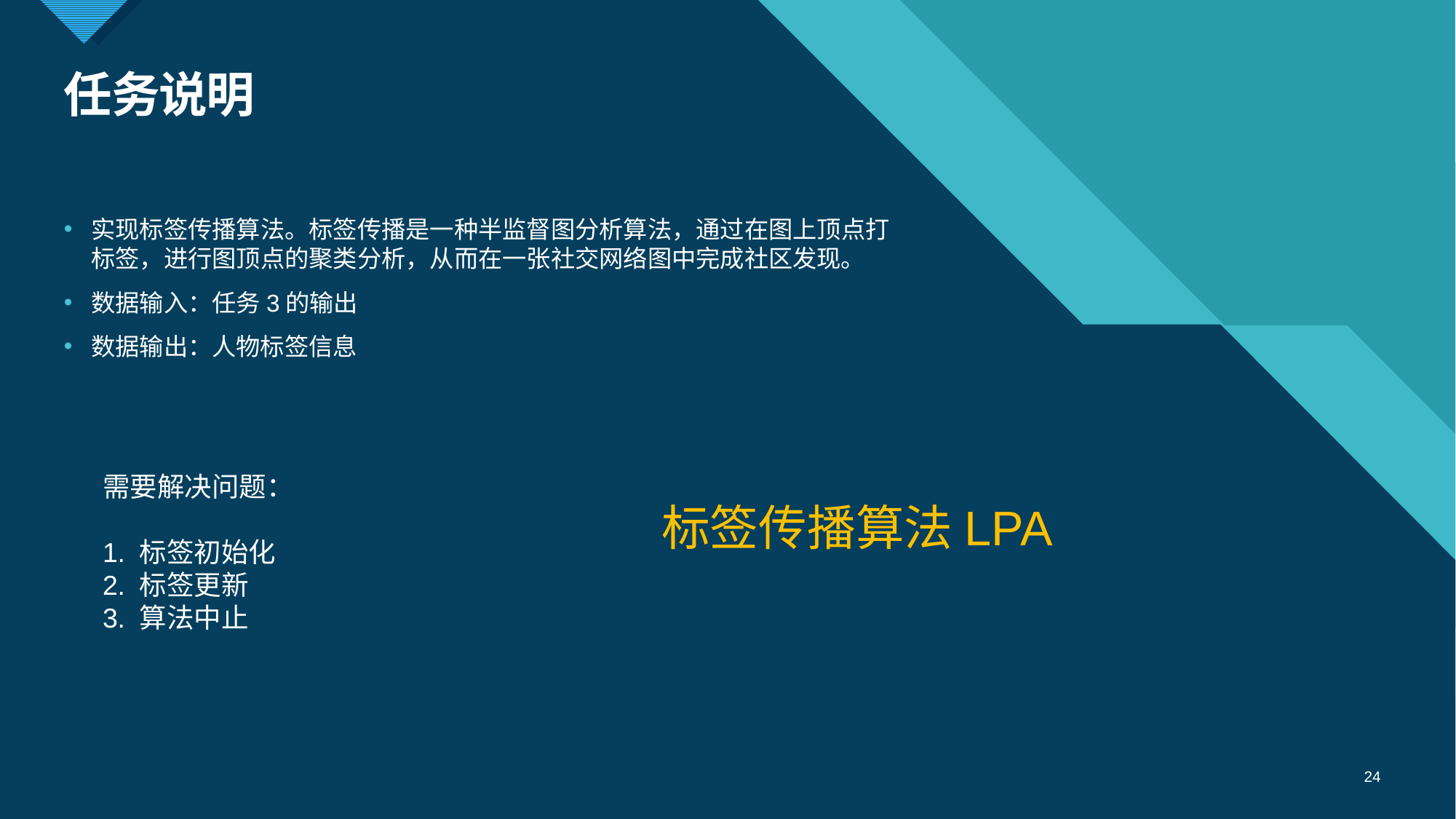

# 任务说明
实现标签传播算法。标签传播是一种半监督图分析算法，通过在图上顶点打标签，进行图顶点的聚类分析，从而在一张社交网络图中完成社区发现。
数据输入：任务3的输出
数据输出：人物标签信息
需要解决问题：

1. 标签初始化
2. 标签更新
3. 算法中止
标签传播算法LPA
24